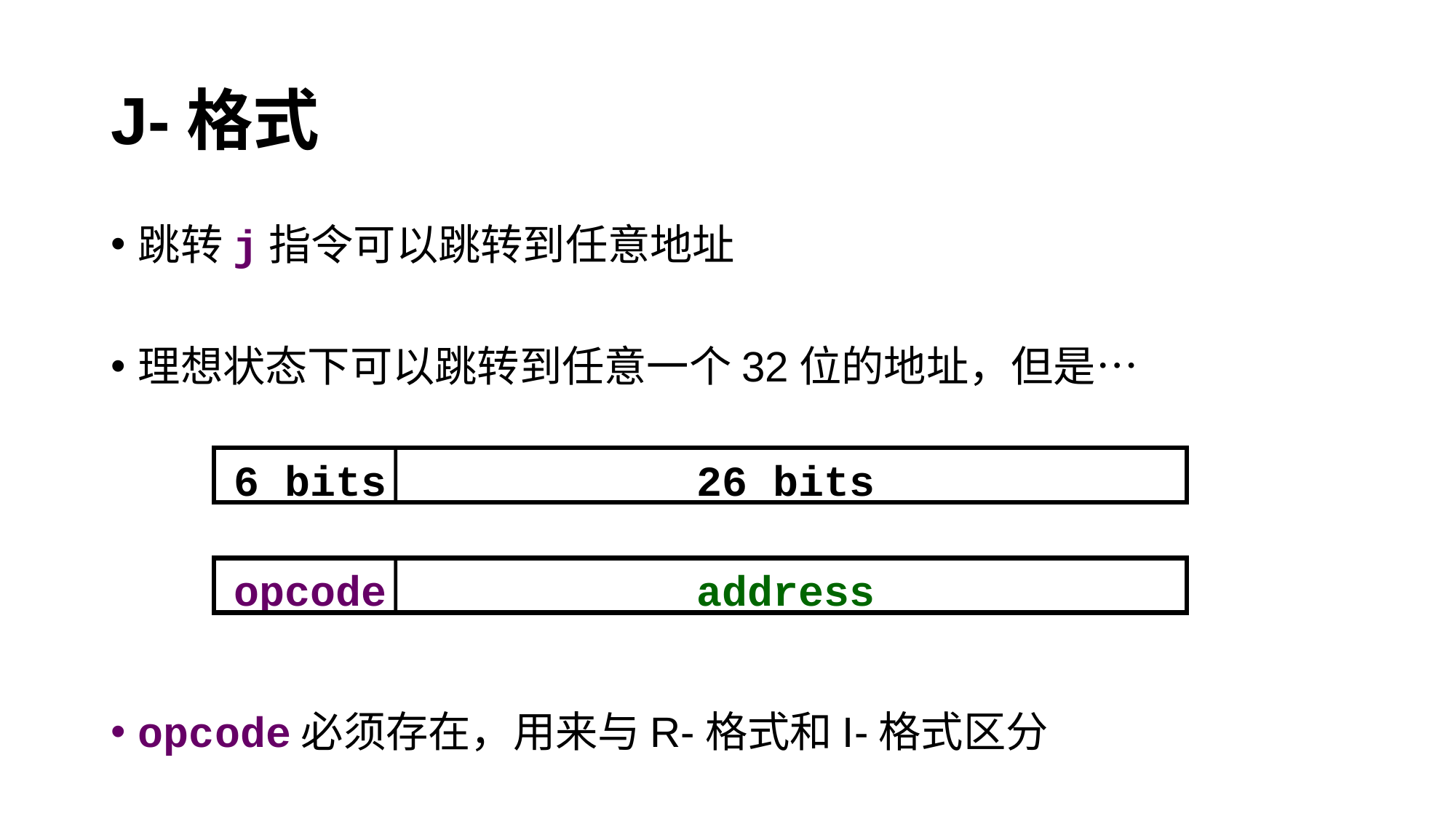

# J-格式
跳转j指令可以跳转到任意地址

理想状态下可以跳转到任意一个32位的地址，但是…

opcode必须存在，用来与R-格式和I-格式区分

6 bits

26 bits

opcode

address